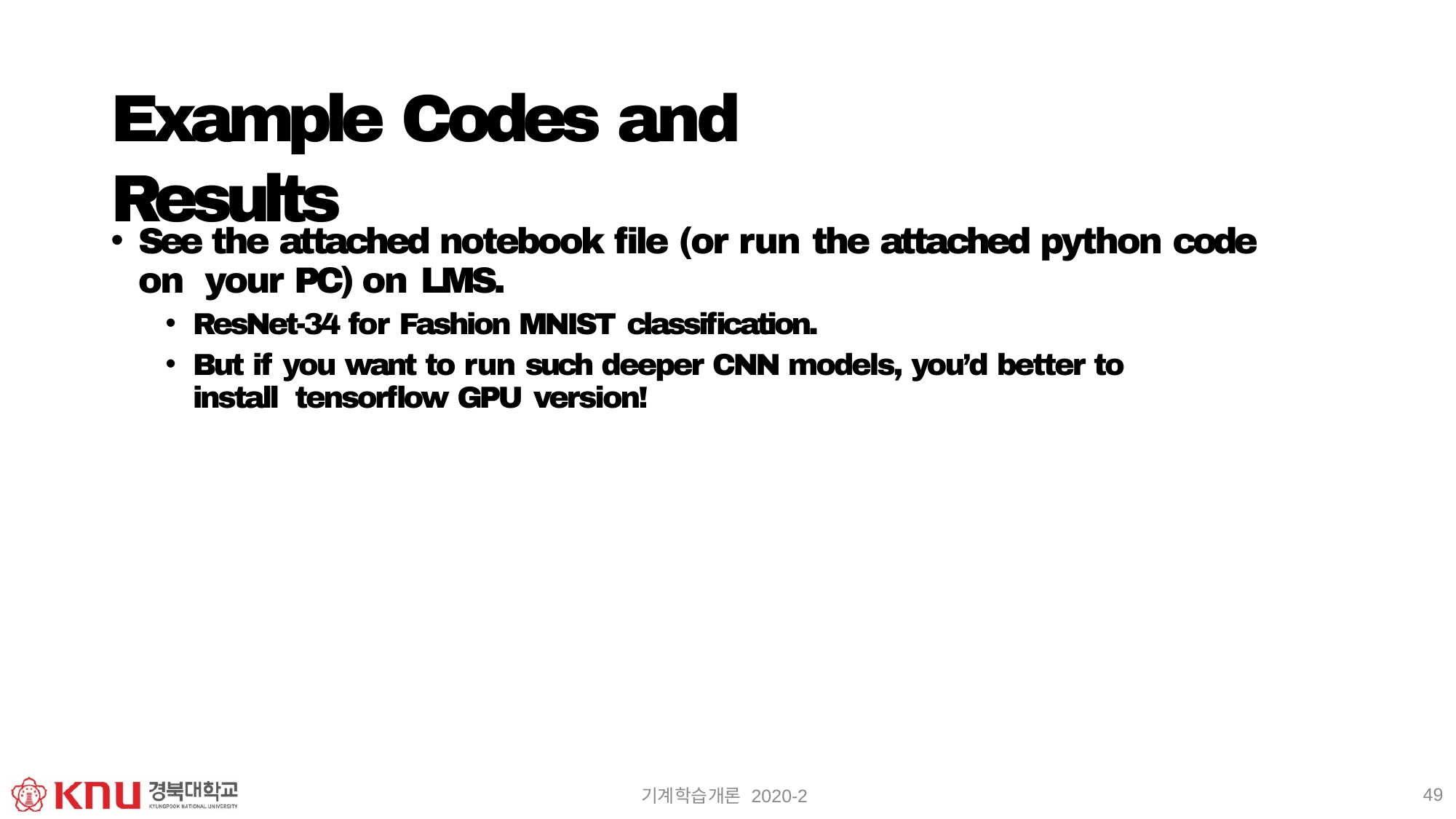

# Example Codes and Results
See the attached notebook file (or run the attached python code on  your PC) on LMS.
ResNet-34 for Fashion MNIST classification.
But if you want to run such deeper CNN models, you’d better to install  tensorflow GPU version!
49
기계학습개론 2020-2